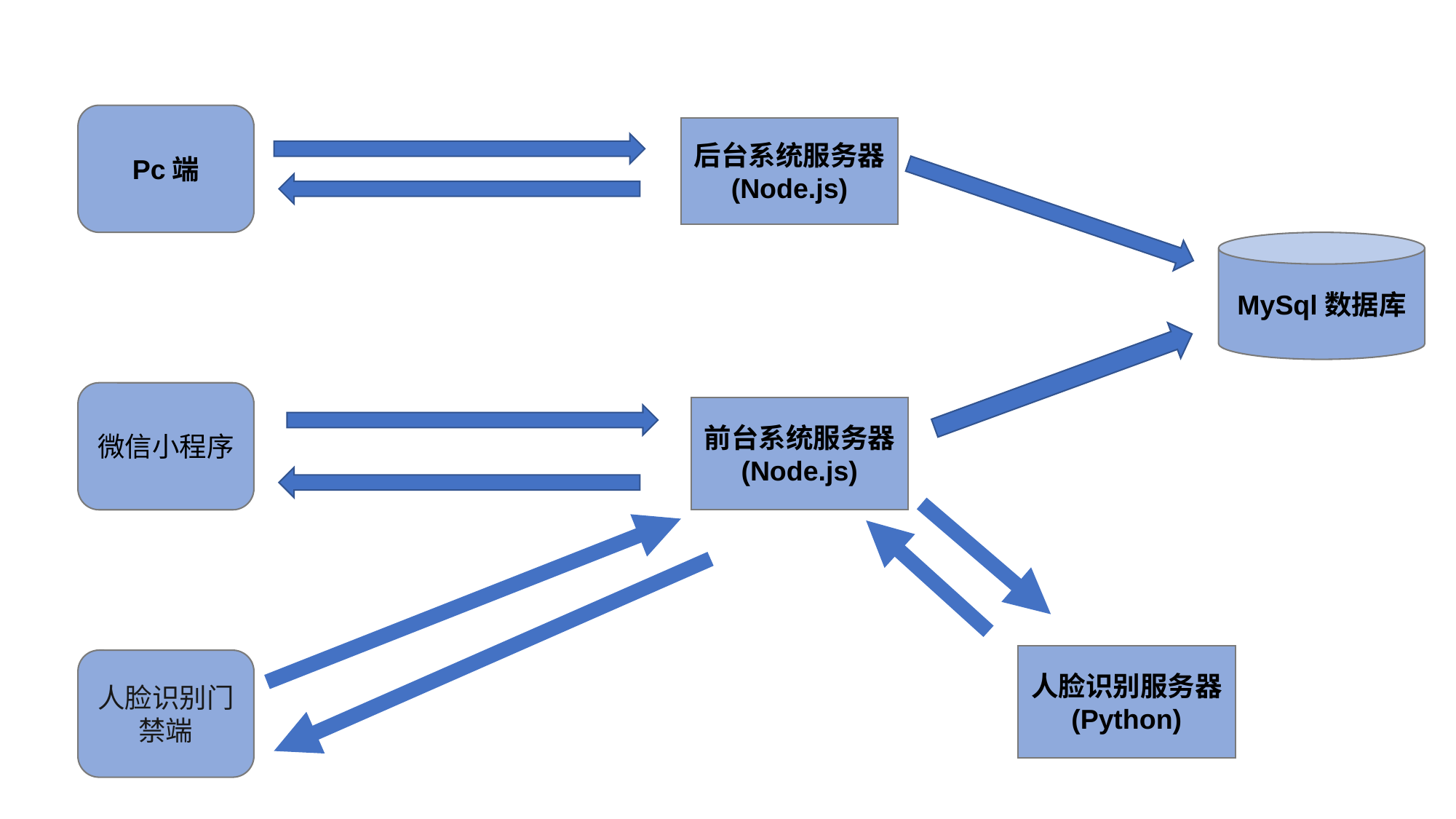

Pc端
后台系统服务器
(Node.js)

MySql数据库

微信小程序
前台系统服务器
(Node.js)

人脸识别服务器
(Python)
人脸识别门禁端